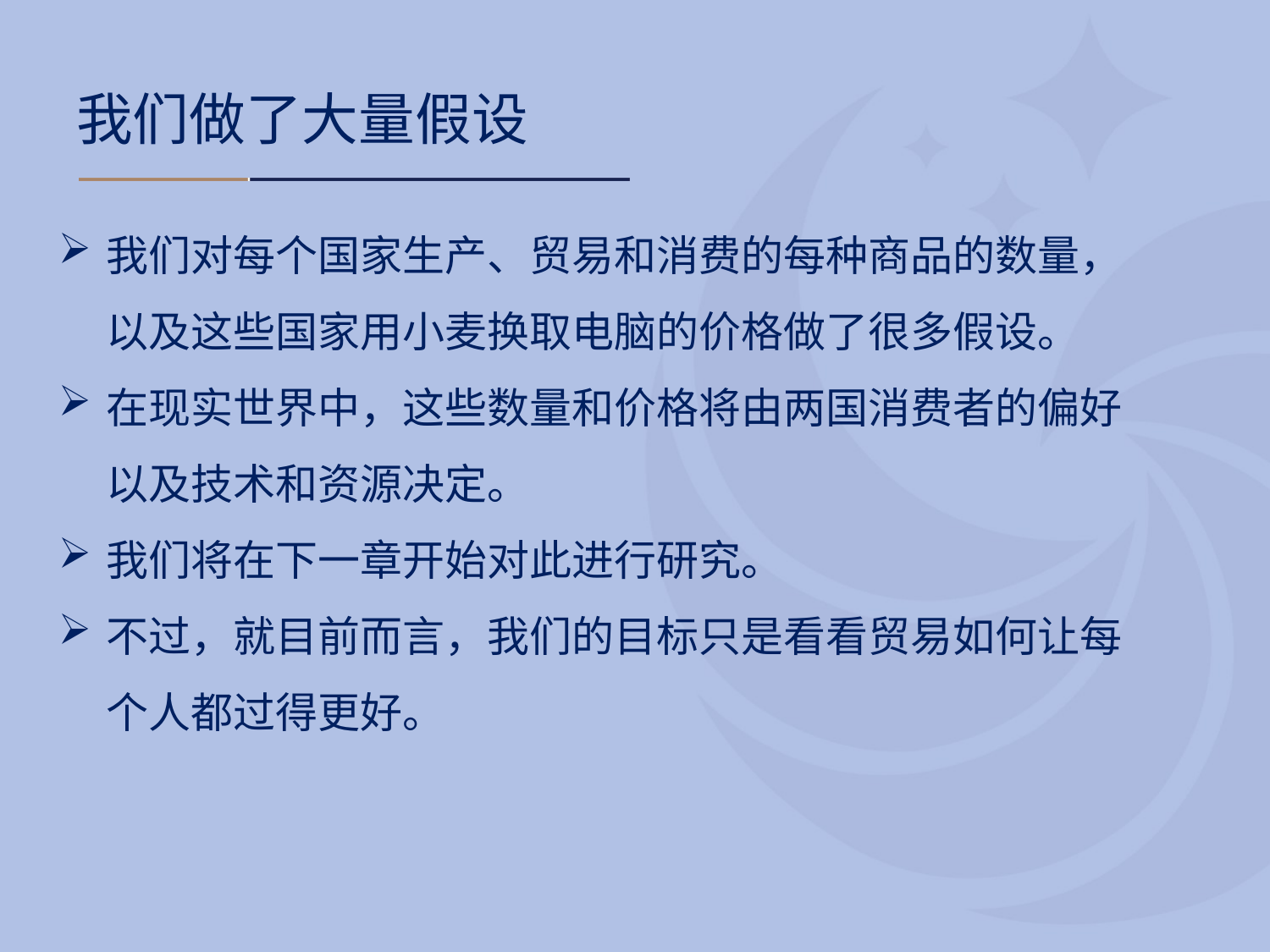

# 我们做了大量假设
我们对每个国家生产、贸易和消费的每种商品的数量，以及这些国家用小麦换取电脑的价格做了很多假设。
在现实世界中，这些数量和价格将由两国消费者的偏好以及技术和资源决定。
我们将在下一章开始对此进行研究。
不过，就目前而言，我们的目标只是看看贸易如何让每个人都过得更好。